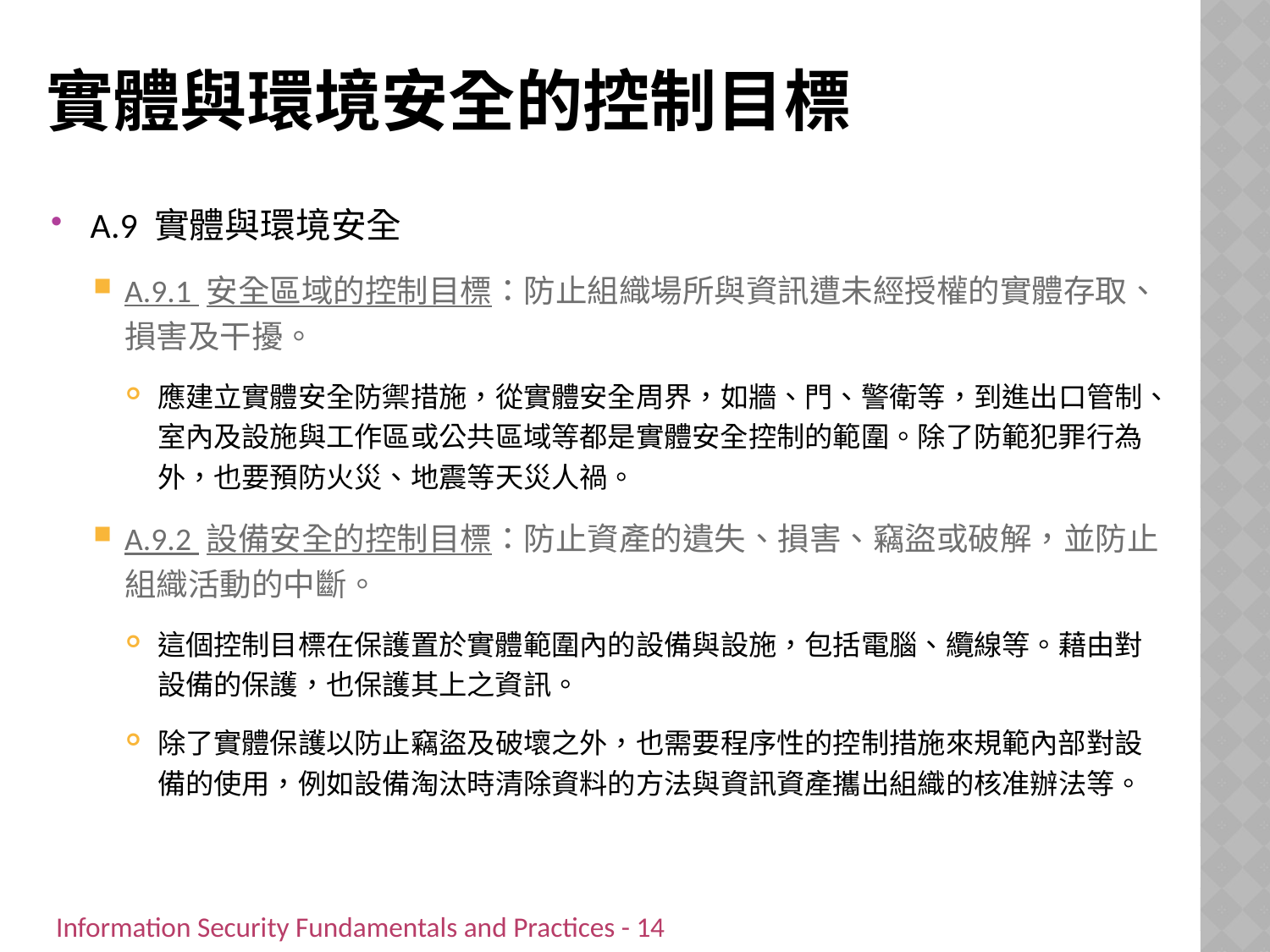

# 實體與環境安全的控制目標
A.9 實體與環境安全
A.9.1 安全區域的控制目標：防止組織場所與資訊遭未經授權的實體存取、損害及干擾。
應建立實體安全防禦措施，從實體安全周界，如牆、門、警衛等，到進出口管制、室內及設施與工作區或公共區域等都是實體安全控制的範圍。除了防範犯罪行為外，也要預防火災、地震等天災人禍。
A.9.2 設備安全的控制目標：防止資產的遺失、損害、竊盜或破解，並防止組織活動的中斷。
這個控制目標在保護置於實體範圍內的設備與設施，包括電腦、纜線等。藉由對設備的保護，也保護其上之資訊。
除了實體保護以防止竊盜及破壞之外，也需要程序性的控制措施來規範內部對設備的使用，例如設備淘汰時清除資料的方法與資訊資產攜出組織的核准辦法等。